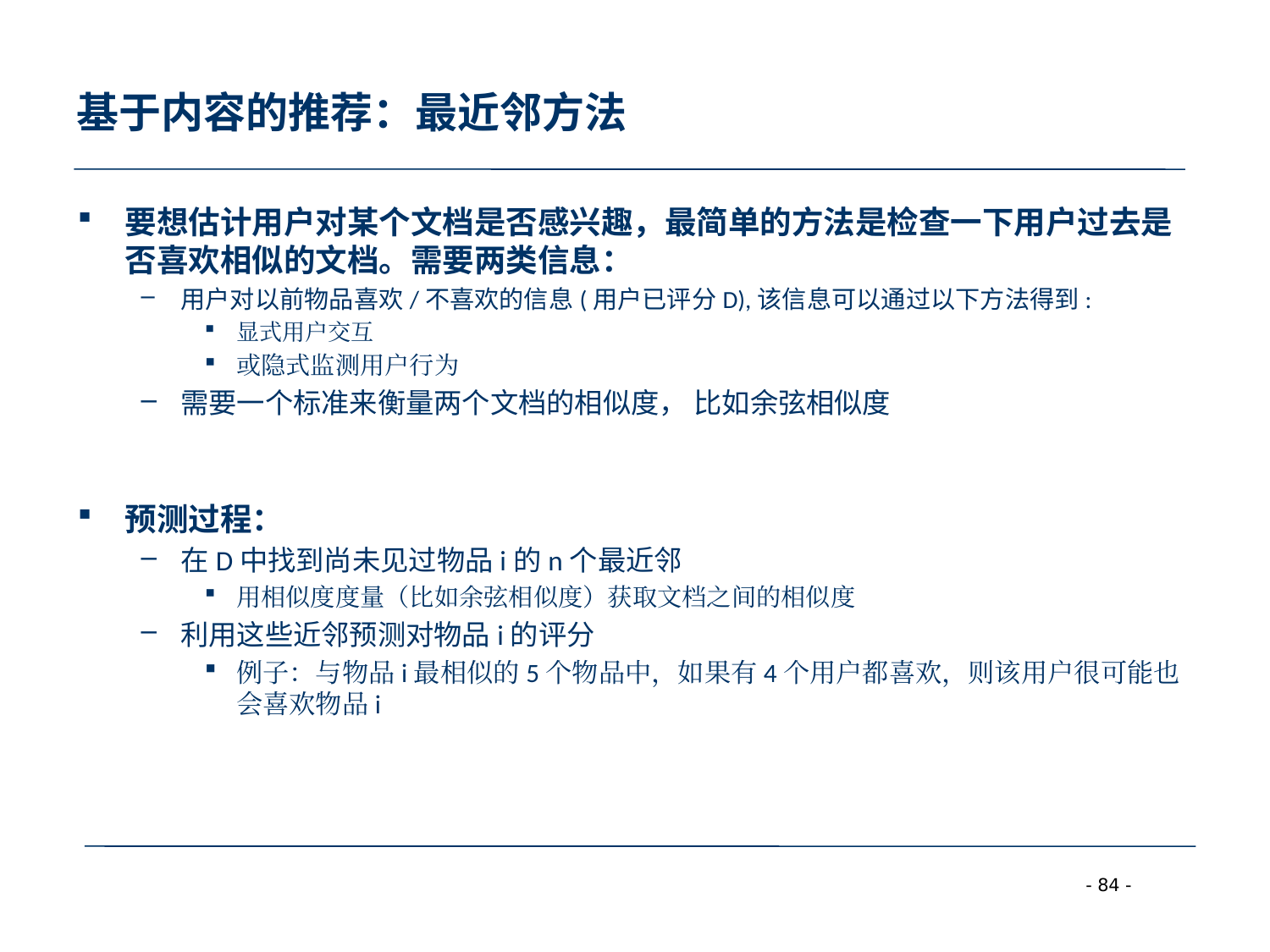

# 基于内容的推荐：最近邻方法
要想估计用户对某个文档是否感兴趣，最简单的方法是检查一下用户过去是否喜欢相似的文档。需要两类信息：
用户对以前物品喜欢/不喜欢的信息(用户已评分D),该信息可以通过以下方法得到:
显式用户交互
或隐式监测用户行为
需要一个标准来衡量两个文档的相似度， 比如余弦相似度

预测过程：
在D中找到尚未见过物品i的n个最近邻
用相似度度量（比如余弦相似度）获取文档之间的相似度
利用这些近邻预测对物品i的评分
例子：与物品i最相似的5个物品中，如果有4个用户都喜欢，则该用户很可能也会喜欢物品i